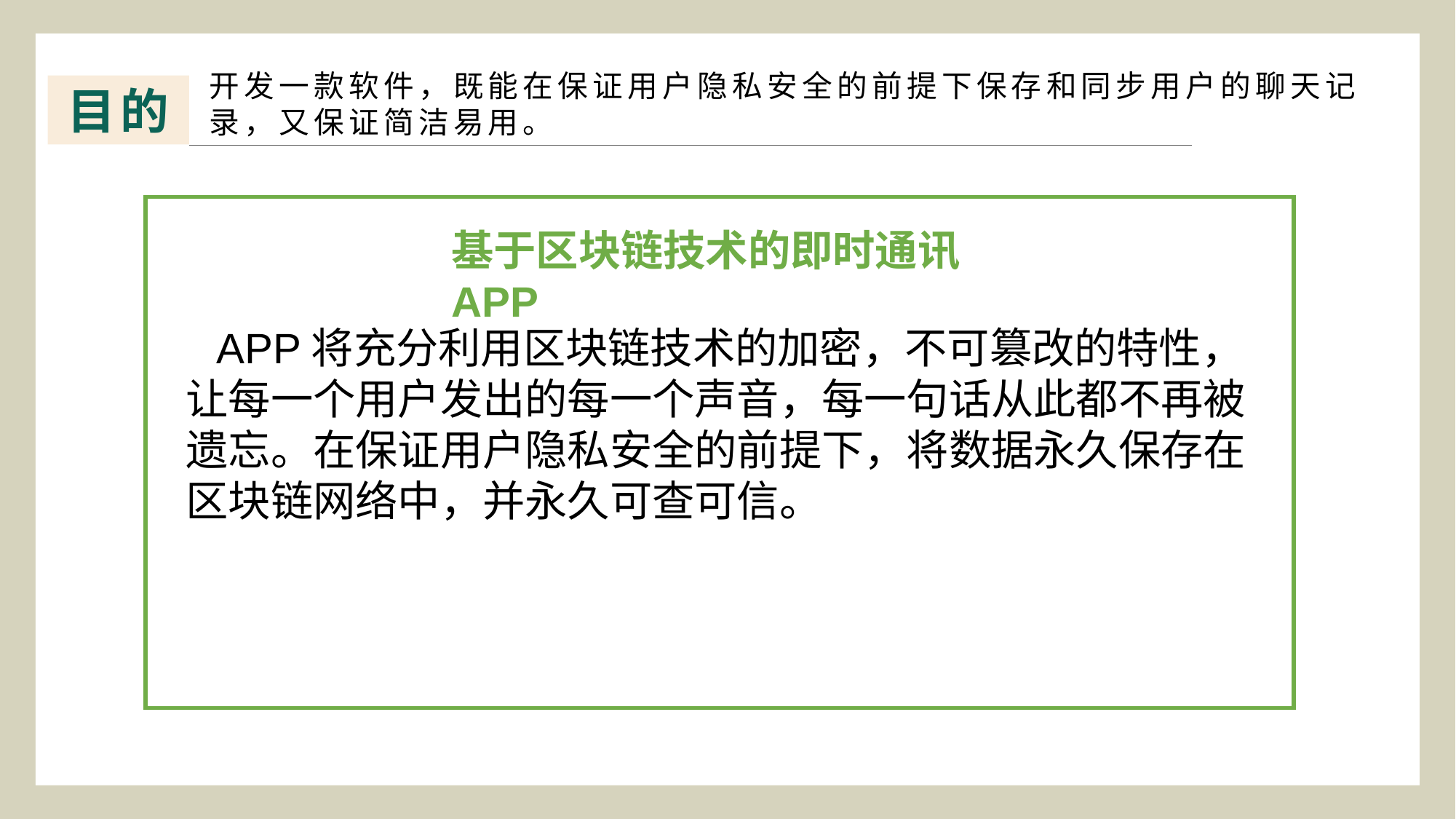

开发一款软件，既能在保证用户隐私安全的前提下保存和同步用户的聊天记录，又保证简洁易用。
目的

基于区块链技术的即时通讯APP
小标题
    APP将充分利用区块链技术的加密，不可篡改的特性，让每一个用户发出的每一个声音，每一句话从此都不再被遗忘。在保证用户隐私安全的前提下，将数据永久保存在区块链网络中，并永久可查可信。
汇报内容汇报内容汇报内容汇报内容汇报内容汇报内容汇报内容汇报内容汇报内容汇报内容汇报内容汇报内容